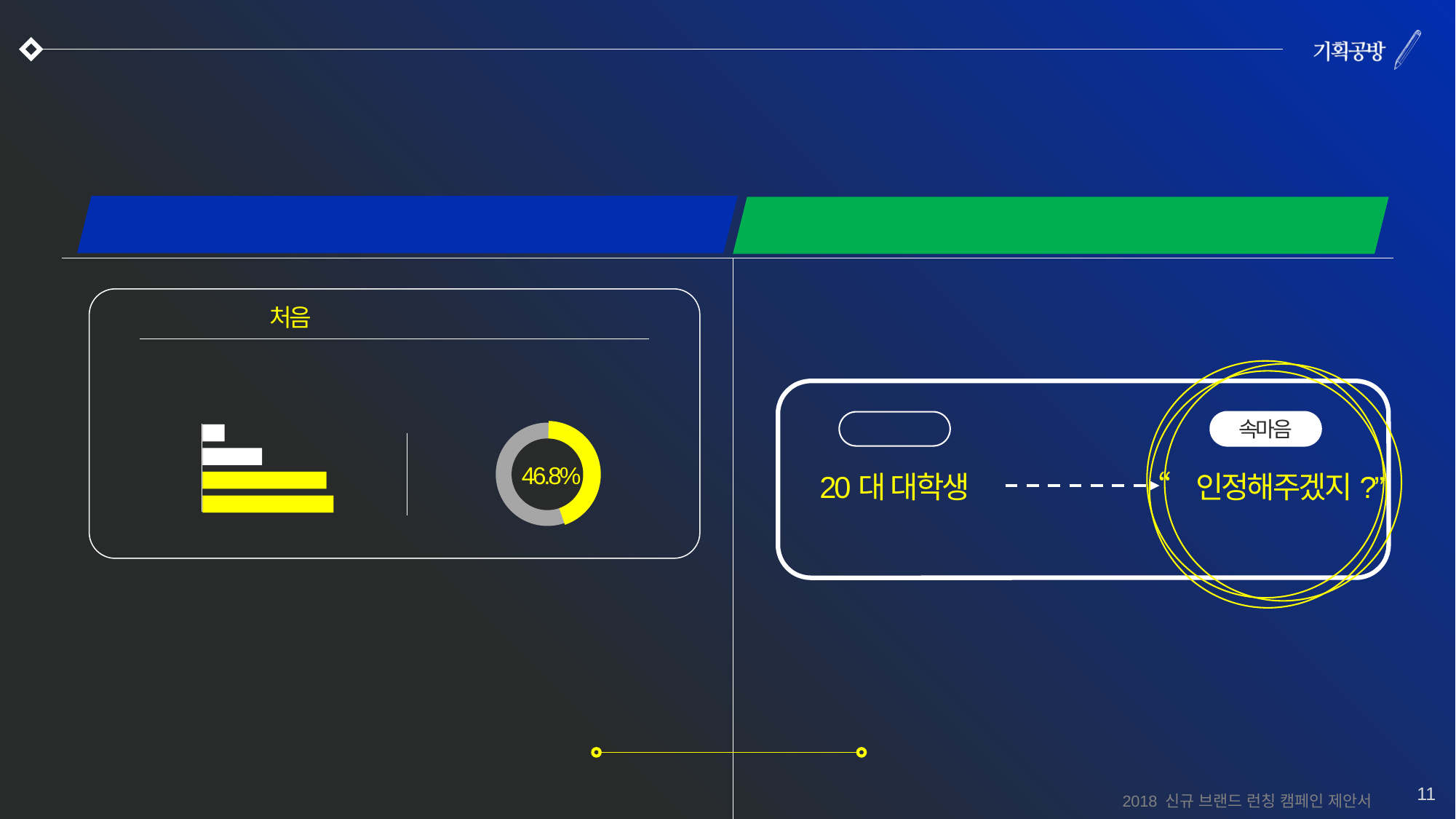

타깃 분석
20대 PPT 고관여 타깃을 파헤쳐보자!

PPT 고관여 타깃 특성
20대 타깃의 특성

20대 대학생,사회초년생(고관여 타깃) 의
“교수님, 직장상사에게 인정받고 싶다” 라는 속마음을 콕 찝었다면,
PPT에 처음 관심을 갖고 사용하게 되는 시기
Q. PPT에 대한 정보를 어디서 얻는지?
A. 네이버 블로그 등 온라인 채널
20대 의 타깃별 PPT 필요성

소비자

속마음

휴학생
14%

46.8%

취업준비생
45%
20대 대학생
(PPT고관여 타깃)
“인정해주겠지?”
(자신감/당당함)
72%
대학생
사회초년생
75%
네이버 블로그 등 온라인 채널을 통해
습득한 정보로 PPT 사용
온라인에서 배운 PPT로
“인정해주겠지?” 자신감

11